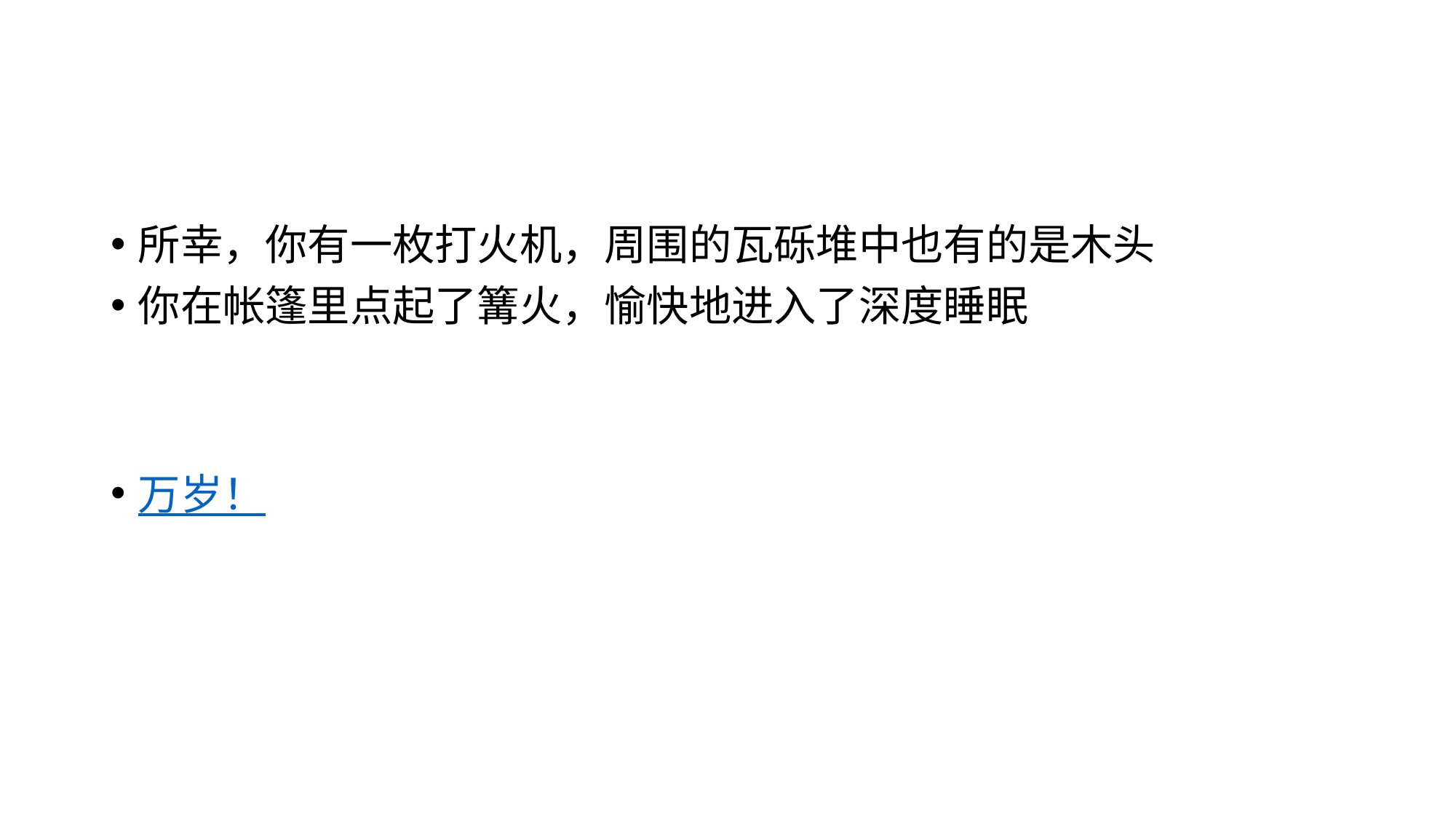

所幸，你有一枚打火机，周围的瓦砾堆中也有的是木头
你在帐篷里点起了篝火，愉快地进入了深度睡眠

万岁！